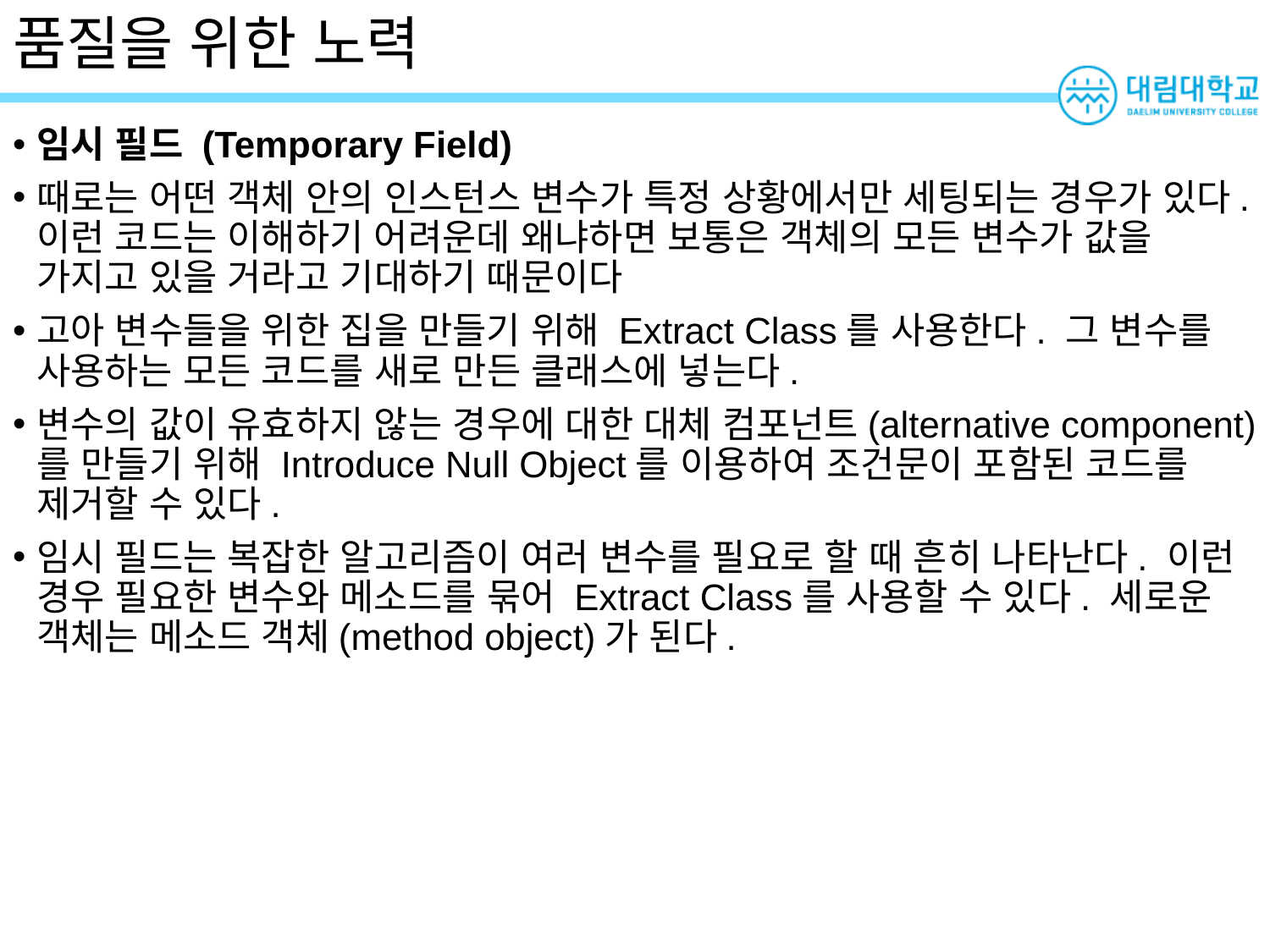

# 품질을 위한 노력
임시 필드 (Temporary Field)
때로는 어떤 객체 안의 인스턴스 변수가 특정 상황에서만 세팅되는 경우가 있다. 이런 코드는 이해하기 어려운데 왜냐하면 보통은 객체의 모든 변수가 값을 가지고 있을 거라고 기대하기 때문이다
고아 변수들을 위한 집을 만들기 위해 Extract Class를 사용한다. 그 변수를 사용하는 모든 코드를 새로 만든 클래스에 넣는다.
변수의 값이 유효하지 않는 경우에 대한 대체 컴포넌트(alternative component)를 만들기 위해 Introduce Null Object를 이용하여 조건문이 포함된 코드를 제거할 수 있다.
임시 필드는 복잡한 알고리즘이 여러 변수를 필요로 할 때 흔히 나타난다. 이런 경우 필요한 변수와 메소드를 묶어 Extract Class를 사용할 수 있다. 세로운 객체는 메소드 객체(method object)가 된다.